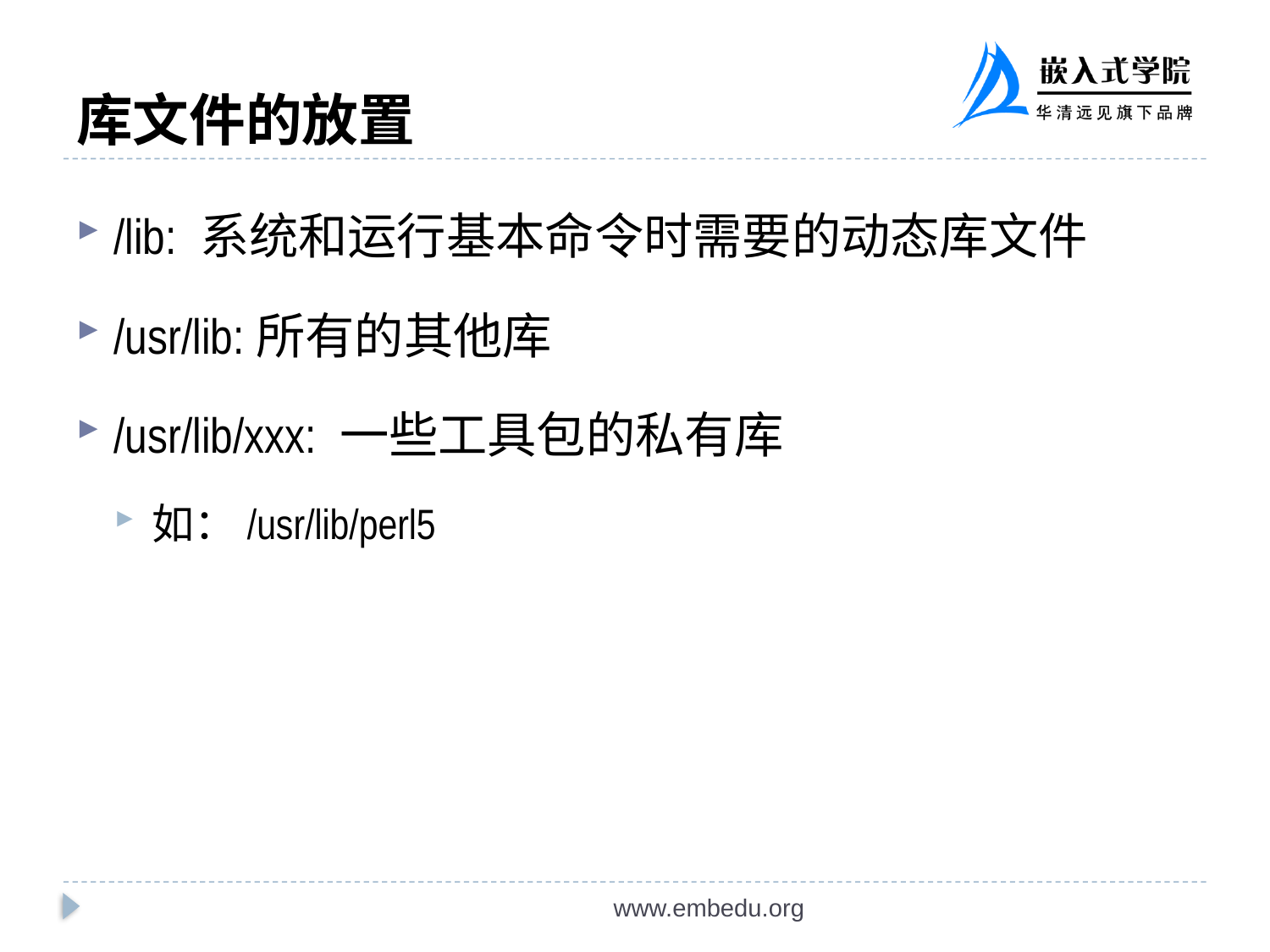

# 库文件的放置
/lib: 系统和运行基本命令时需要的动态库文件
/usr/lib:所有的其他库
/usr/lib/xxx: 一些工具包的私有库
如：/usr/lib/perl5

www.embedu.org